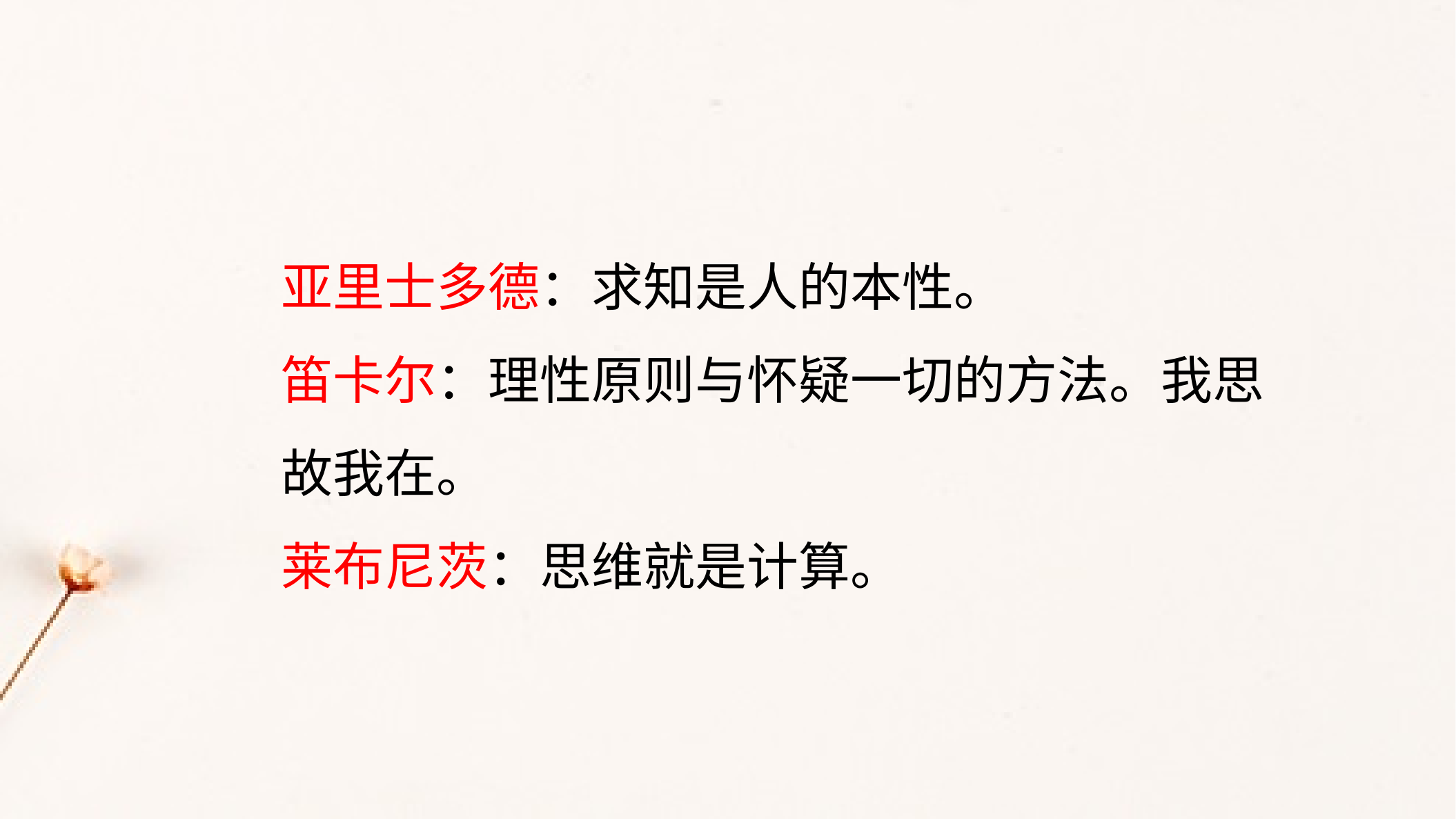

亚里士多德：求知是人的本性。
笛卡尔：理性原则与怀疑一切的方法。我思故我在。
莱布尼茨：思维就是计算。